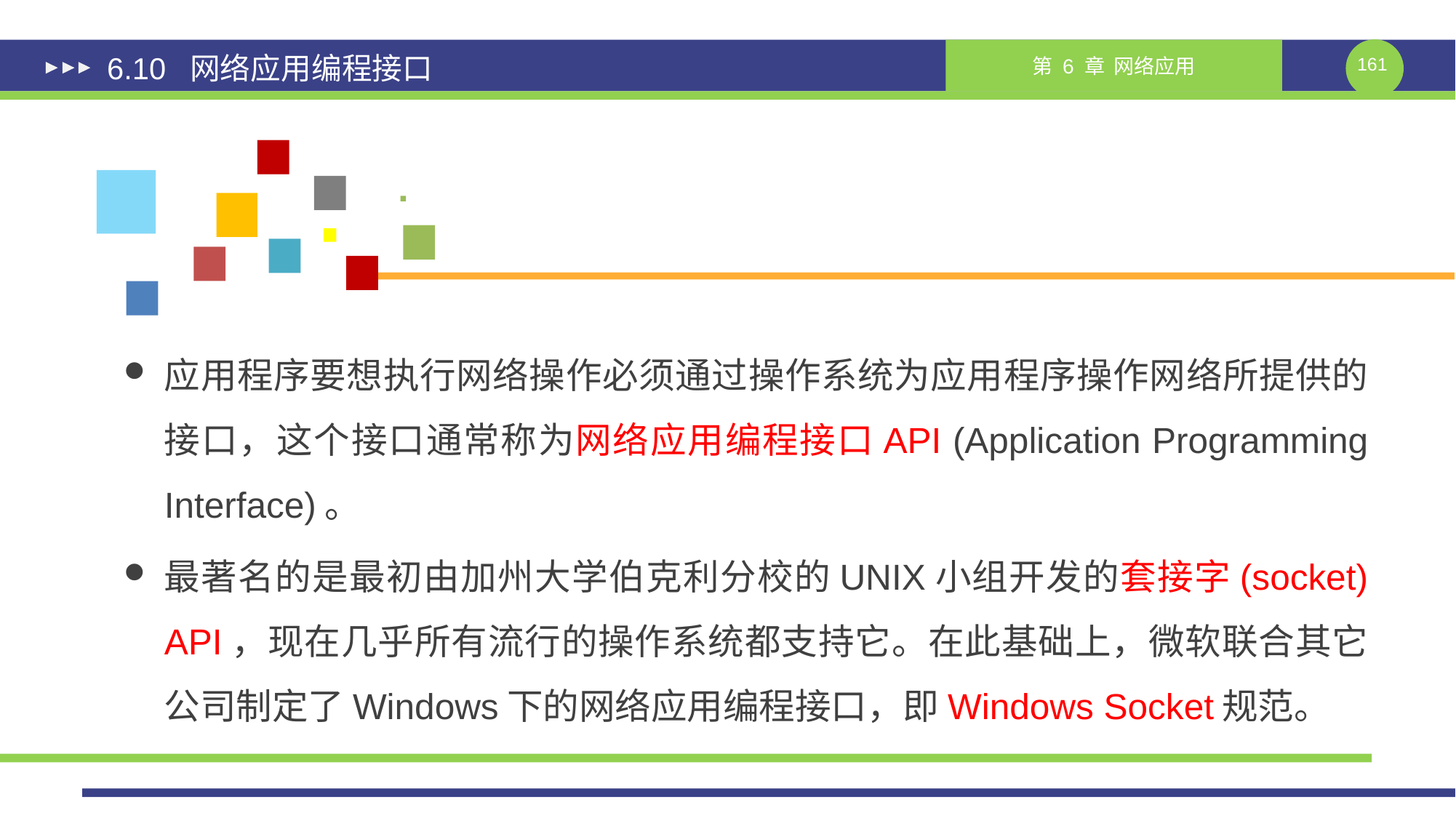

# 6.10  网络应用编程接口

应用程序要想执行网络操作必须通过操作系统为应用程序操作网络所提供的接口，这个接口通常称为网络应用编程接口API (Application Programming Interface)。
最著名的是最初由加州大学伯克利分校的UNIX小组开发的套接字(socket) API，现在几乎所有流行的操作系统都支持它。在此基础上，微软联合其它公司制定了Windows下的网络应用编程接口，即Windows Socket规范。

课件制作人：谢钧  谢希仁